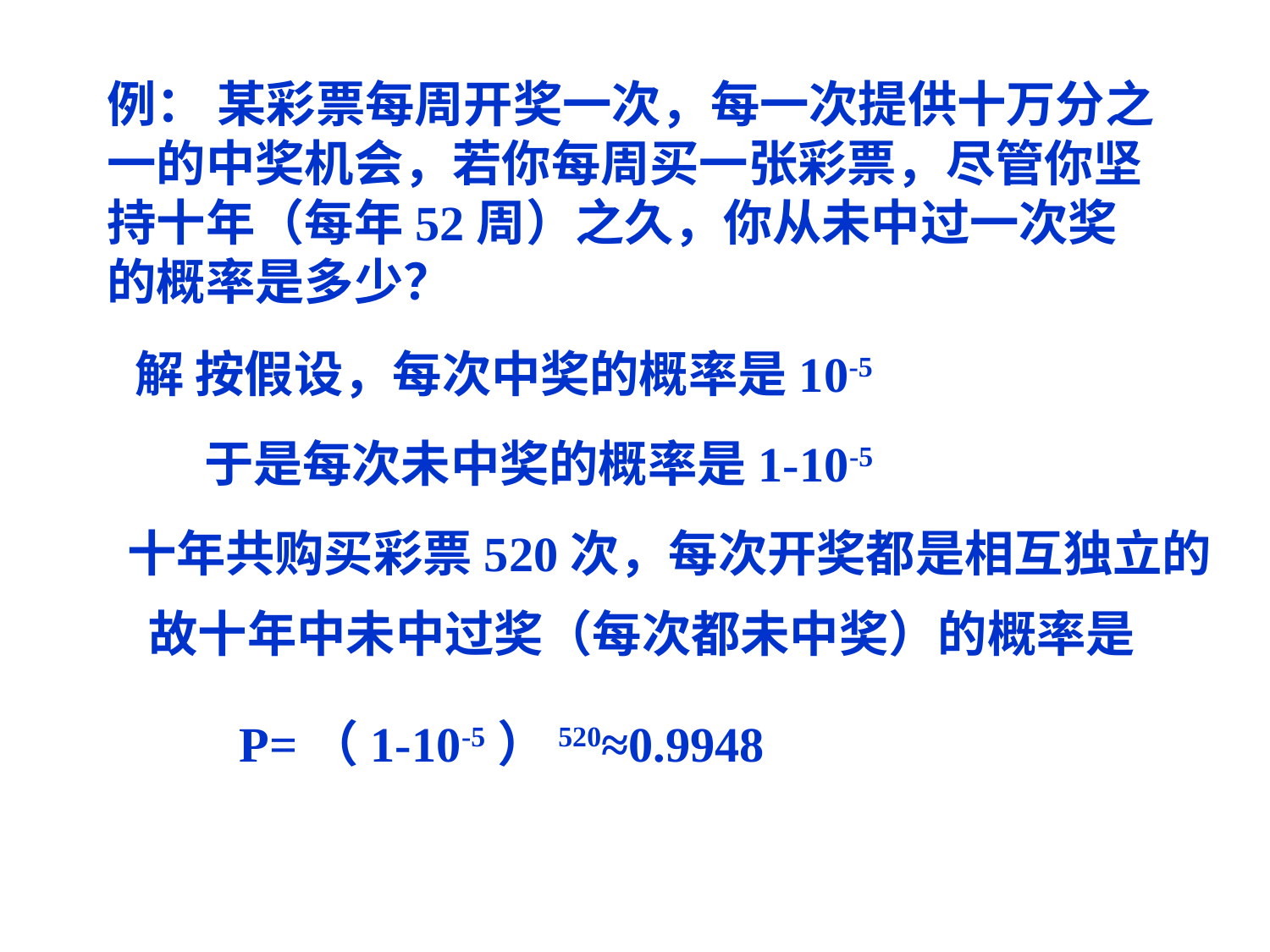

例： 某彩票每周开奖一次，每一次提供十万分之一的中奖机会，若你每周买一张彩票，尽管你坚持十年（每年52周）之久，你从未中过一次奖的概率是多少？
解 按假设，每次中奖的概率是10-5
于是每次未中奖的概率是1-10-5
十年共购买彩票520次，每次开奖都是相互独立的
故十年中未中过奖（每次都未中奖）的概率是
P=（1-10-5）520≈0.9948